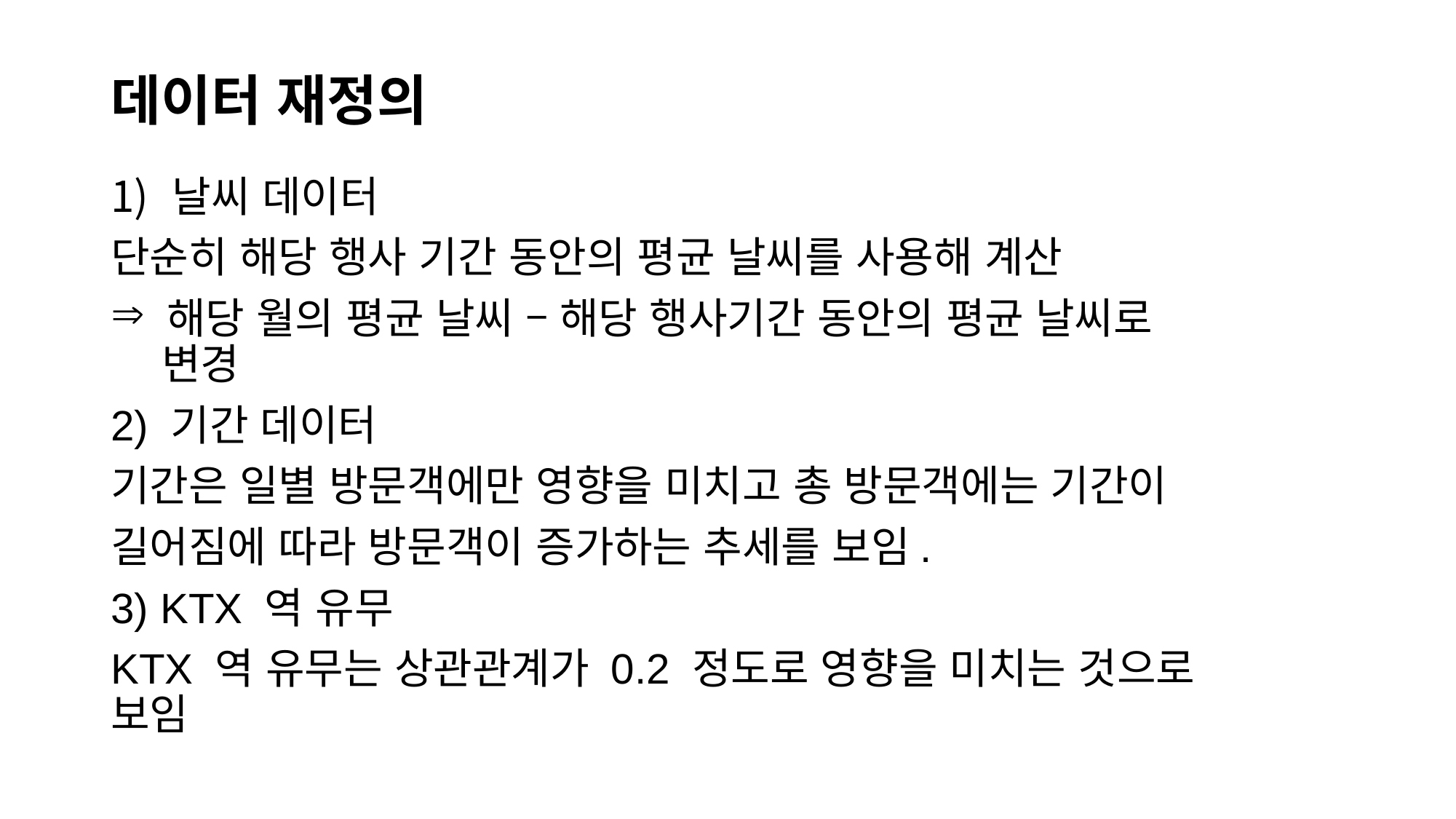

# 데이터 재정의
날씨 데이터
단순히 해당 행사 기간 동안의 평균 날씨를 사용해 계산
 해당 월의 평균 날씨 – 해당 행사기간 동안의 평균 날씨로
  변경
2) 기간 데이터
기간은 일별 방문객에만 영향을 미치고 총 방문객에는 기간이
길어짐에 따라 방문객이 증가하는 추세를 보임.
3) KTX 역 유무
KTX 역 유무는 상관관계가 0.2 정도로 영향을 미치는 것으로
보임